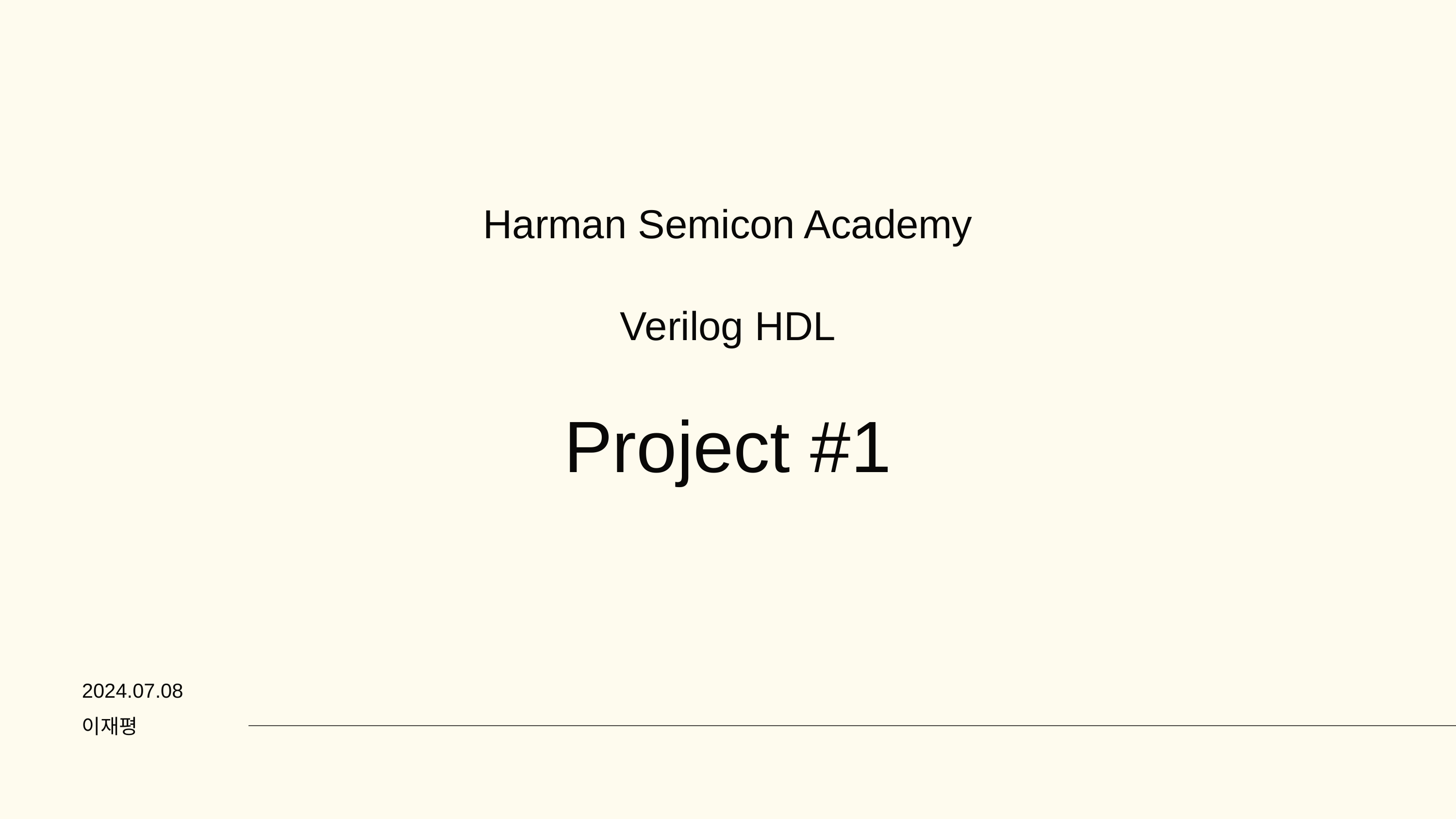

Harman Semicon Academy Verilog HDL
Project #1
2024.07.08
이재평